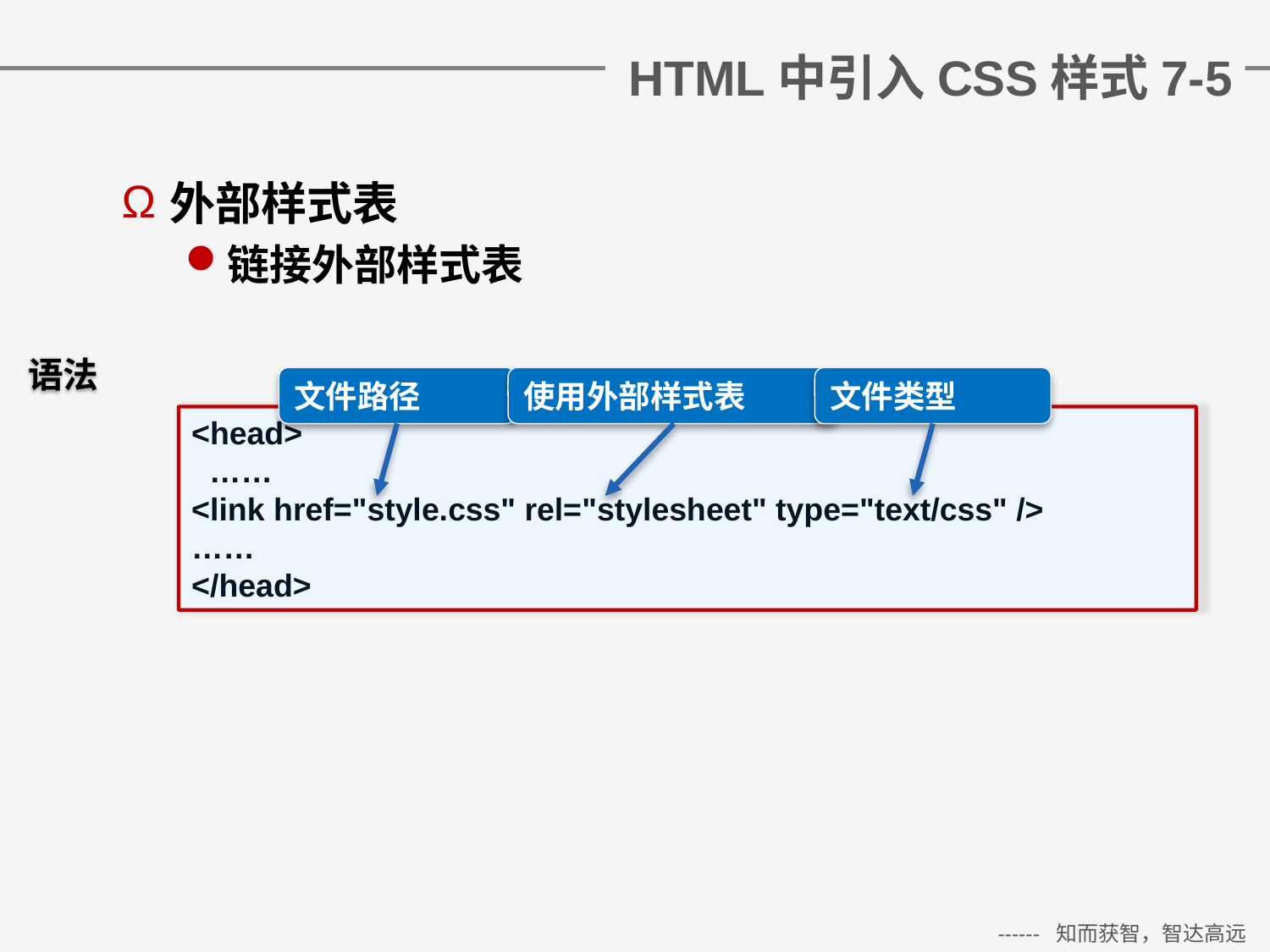

# HTML中引入CSS样式7-5
外部样式表
链接外部样式表
语法
文件路径
使用外部样式表
文件类型
<head>
  ……
<link href="style.css" rel="stylesheet" type="text/css" />
……
</head>